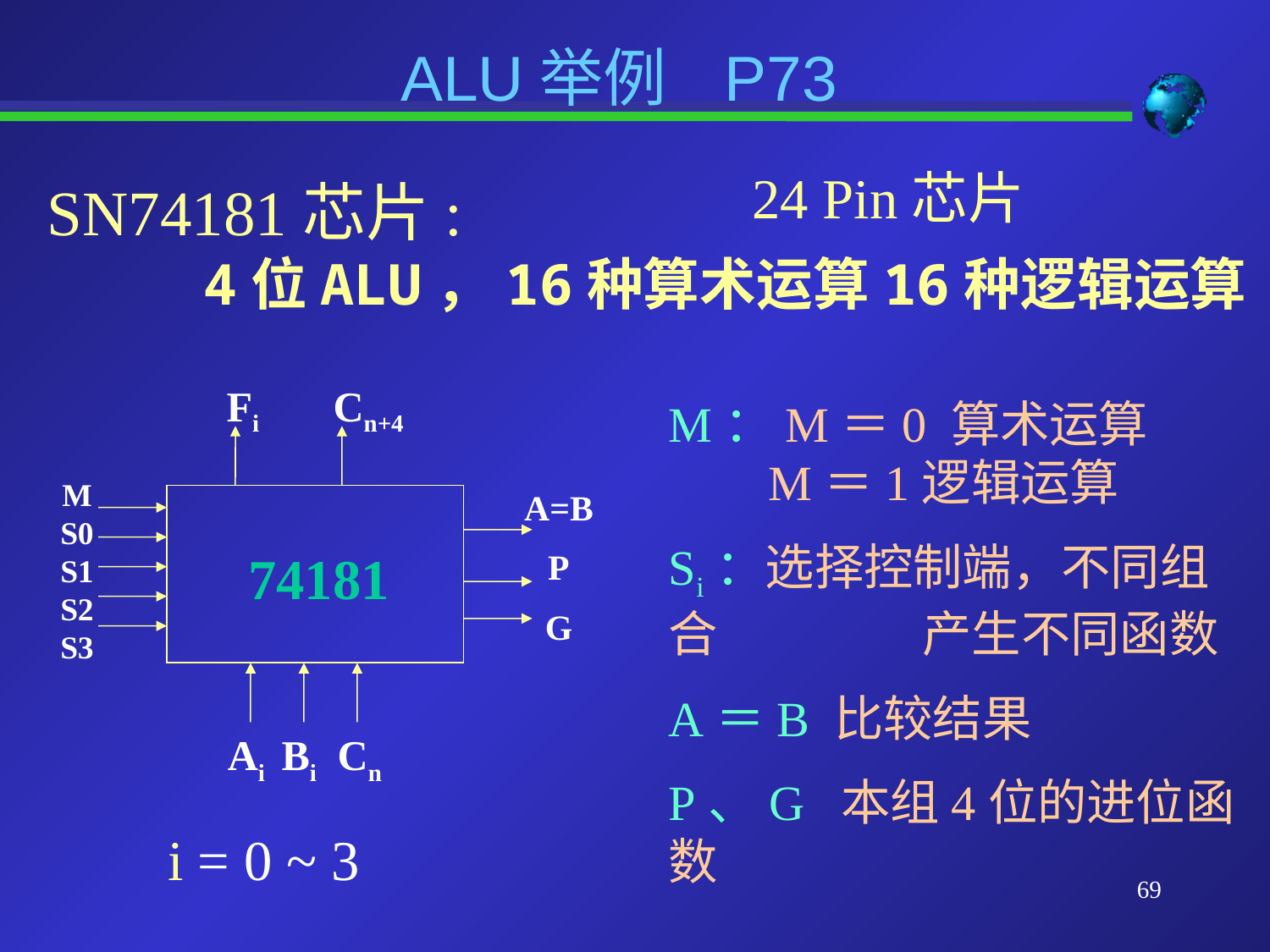

ALU举例   P73
24 Pin芯片
SN74181芯片:
           4位ALU，16种算术运算16种逻辑运算
Fi       Cn+4

74181

MS0S1S2S3
A=B
P
G
Ai  Bi  Cn
M：M＝0 算术运算
        M＝1逻辑运算
Si：选择控制端，不同组合        	产生不同函数
A＝B 比较结果
P、G  本组4位的进位函数
 i = 0 ~ 3
69